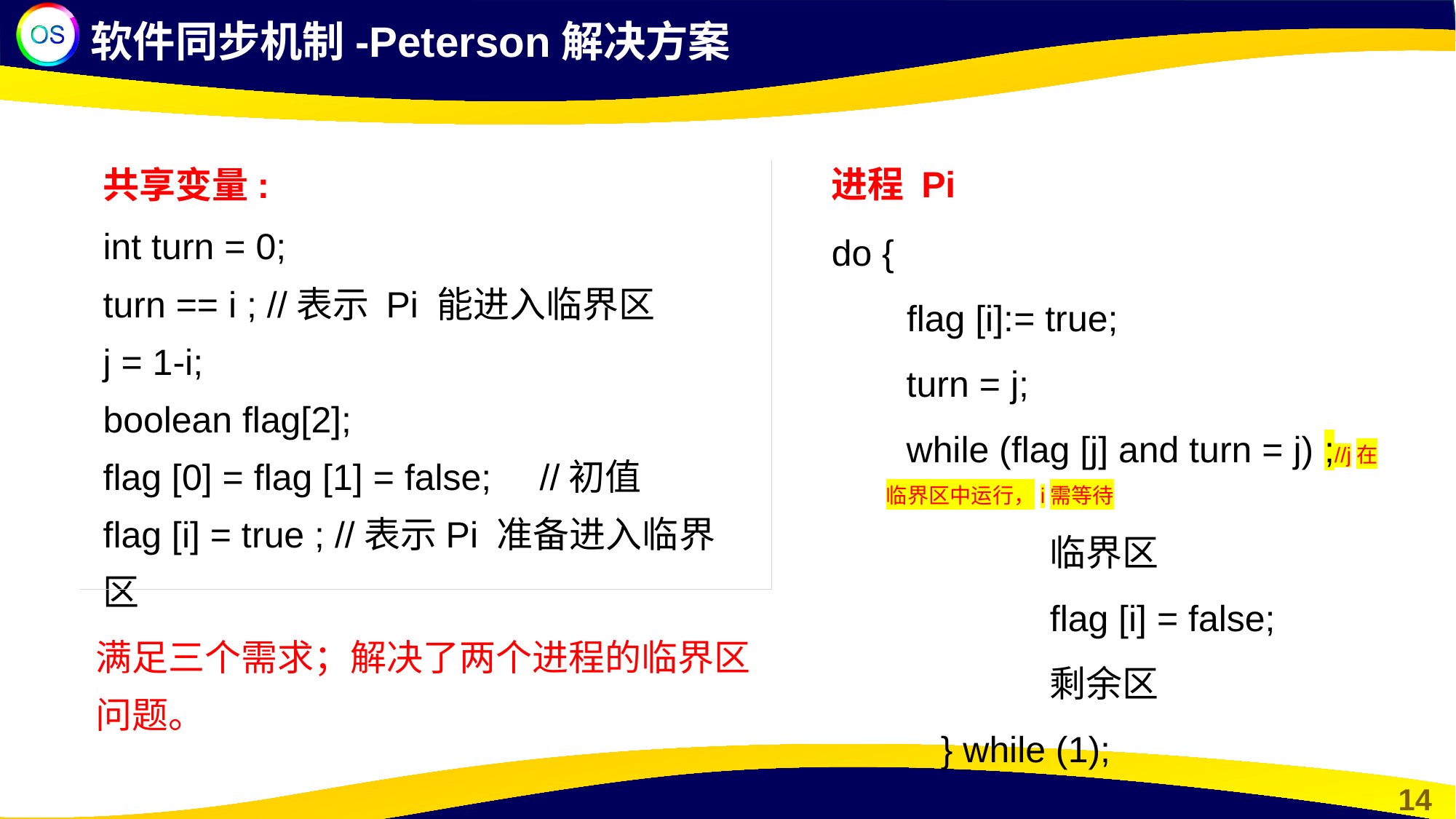

软件同步机制-Peterson解决方案
进程 Pi
共享变量:
do {
  flag [i]:= true;
  turn = j;
  while (flag [j] and turn = j) ;//j在临界区中运行，i需等待
	临界区
	flag [i] = false;
	剩余区
} while (1);
int turn = 0;
turn == i ; //表示 Pi 能进入临界区
j = 1-i;
boolean flag[2];
flag [0] = flag [1] = false;  	//初值
flag [i] = true ; //表示Pi 准备进入临界区
满足三个需求；解决了两个进程的临界区问题。